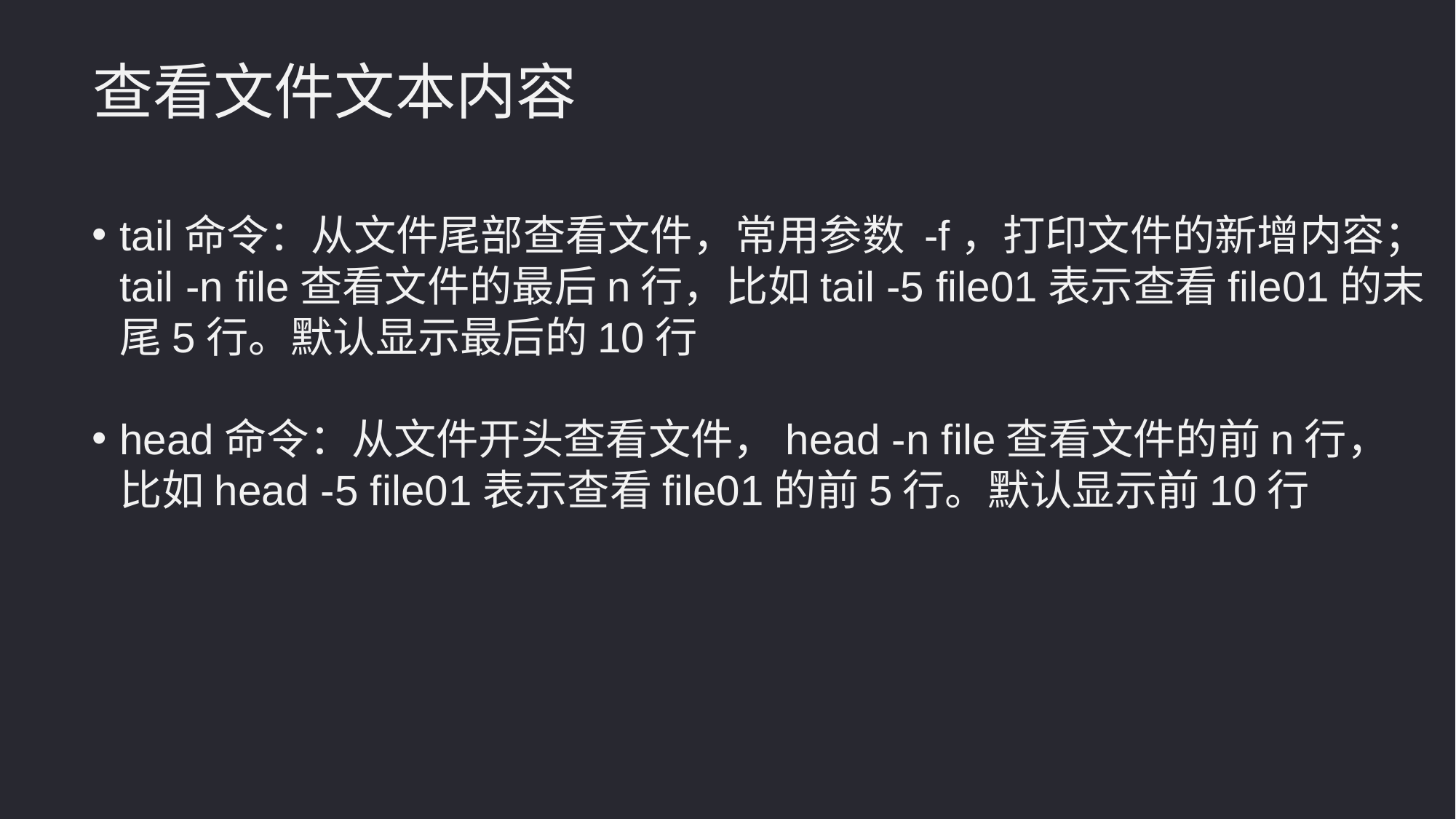

查看文件文本内容
tail命令：从文件尾部查看文件，常用参数 -f，打印文件的新增内容；tail -n file查看文件的最后n行，比如tail -5 file01表示查看file01的末尾5行。默认显示最后的10行

head命令：从文件开头查看文件，head -n file查看文件的前n行，比如head -5 file01表示查看file01的前5行。默认显示前10行